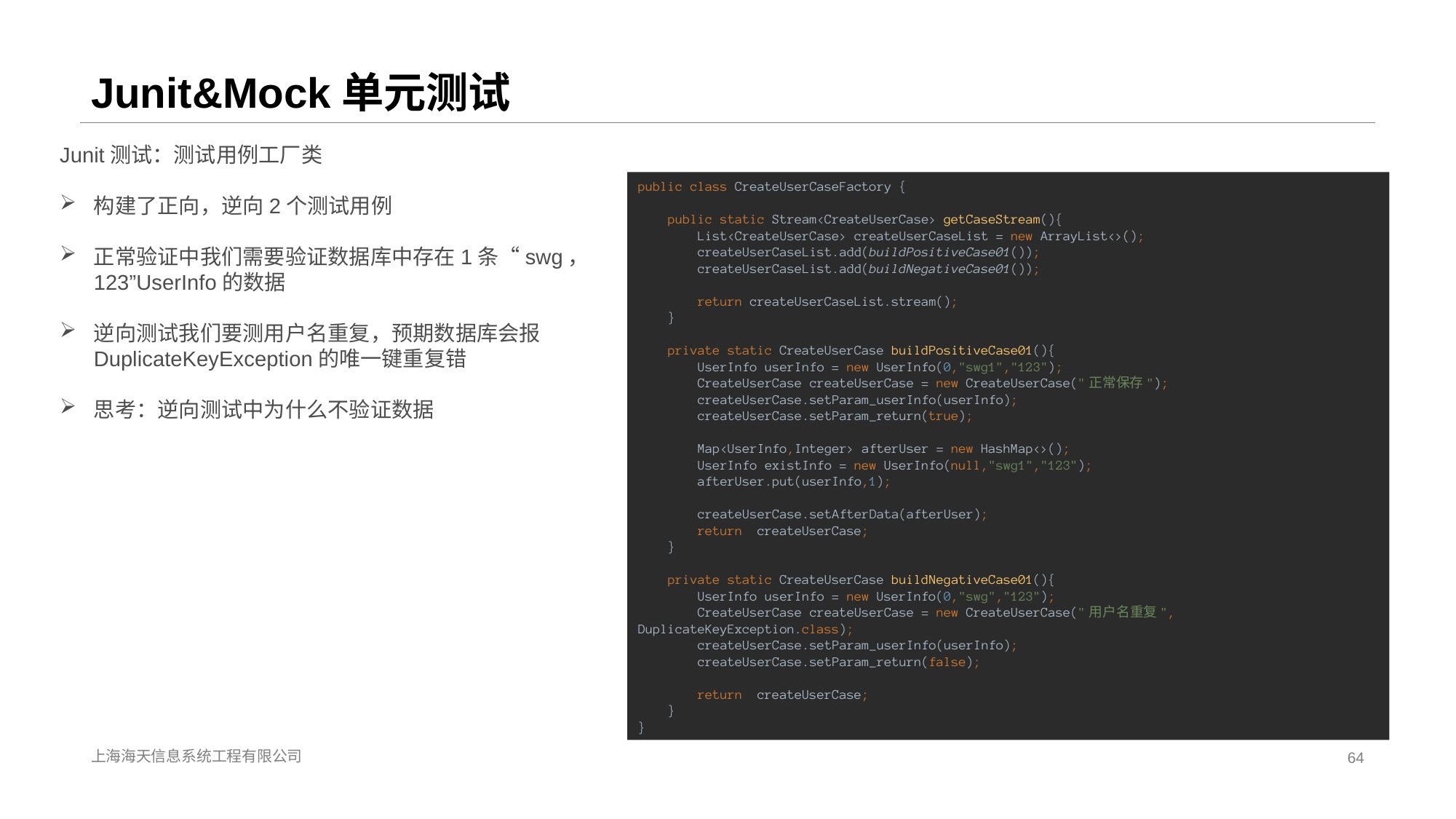

# Junit&Mock单元测试
Junit测试：测试用例工厂类

构建了正向，逆向2个测试用例

正常验证中我们需要验证数据库中存在1条“swg，123”UserInfo的数据

逆向测试我们要测用户名重复，预期数据库会报DuplicateKeyException的唯一键重复错

思考：逆向测试中为什么不验证数据
public class CreateUserCaseFactory {
    public static Stream<CreateUserCase> getCaseStream(){
        List<CreateUserCase> createUserCaseList = new ArrayList<>();
        createUserCaseList.add(buildPositiveCase01());
        createUserCaseList.add(buildNegativeCase01());
        return createUserCaseList.stream();
    }
    private static CreateUserCase buildPositiveCase01(){
        UserInfo userInfo = new UserInfo(0,"swg1","123");
        CreateUserCase createUserCase = new CreateUserCase("正常保存");
        createUserCase.setParam_userInfo(userInfo);
        createUserCase.setParam_return(true);
        Map<UserInfo,Integer> afterUser = new HashMap<>();
        UserInfo existInfo = new UserInfo(null,"swg1","123");
        afterUser.put(userInfo,1);
        createUserCase.setAfterData(afterUser);
        return  createUserCase;
    }
    private static CreateUserCase buildNegativeCase01(){
        UserInfo userInfo = new UserInfo(0,"swg","123");
        CreateUserCase createUserCase = new CreateUserCase("用户名重复", DuplicateKeyException.class);
        createUserCase.setParam_userInfo(userInfo);
        createUserCase.setParam_return(false);
        return  createUserCase;
    }
}
上海海天信息系统工程有限公司
64